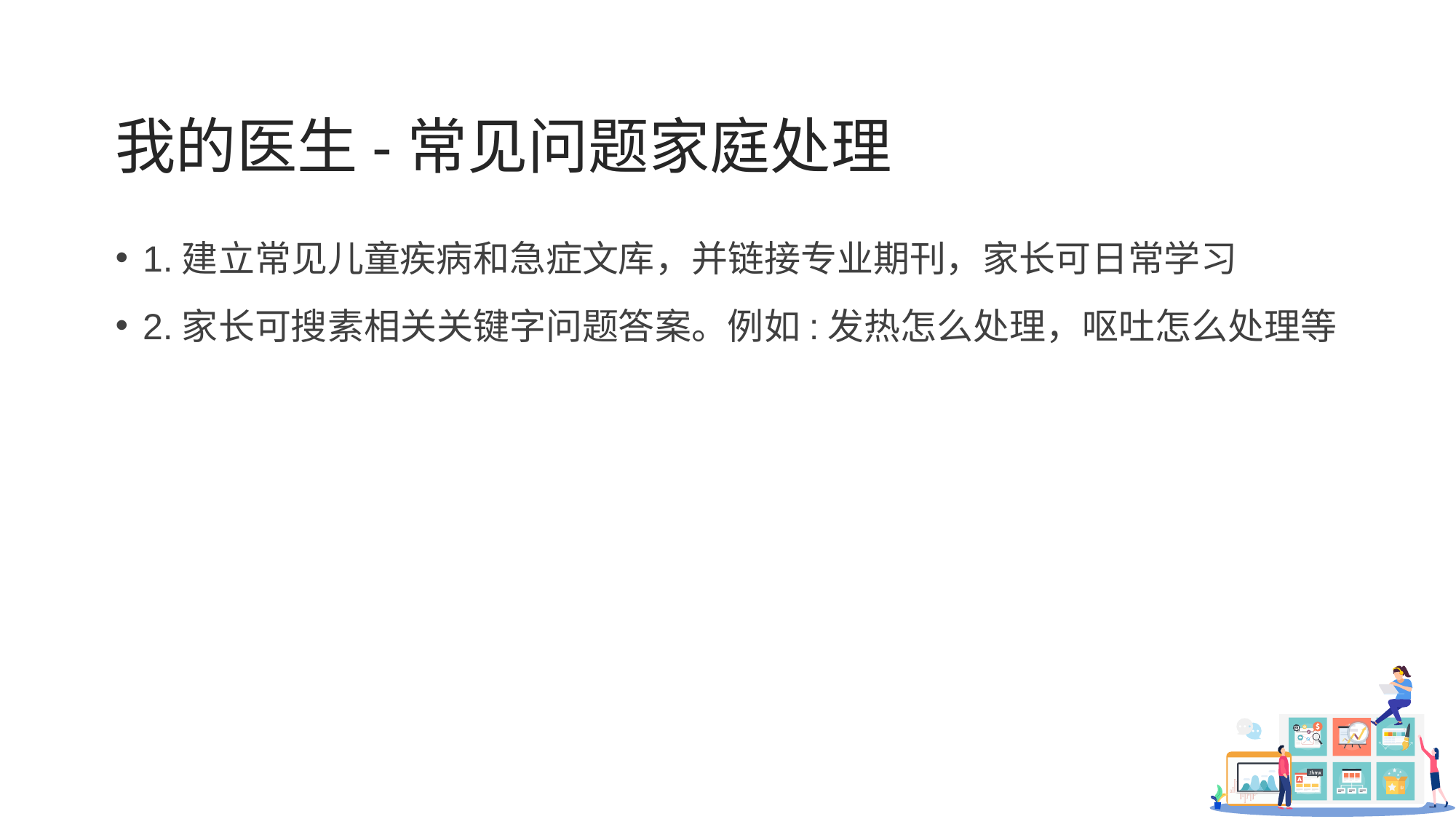

# 我的医生-常见问题家庭处理
1.建立常见儿童疾病和急症文库，并链接专业期刊，家长可日常学习
2.家长可搜素相关关键字问题答案。例如:发热怎么处理，呕吐怎么处理等